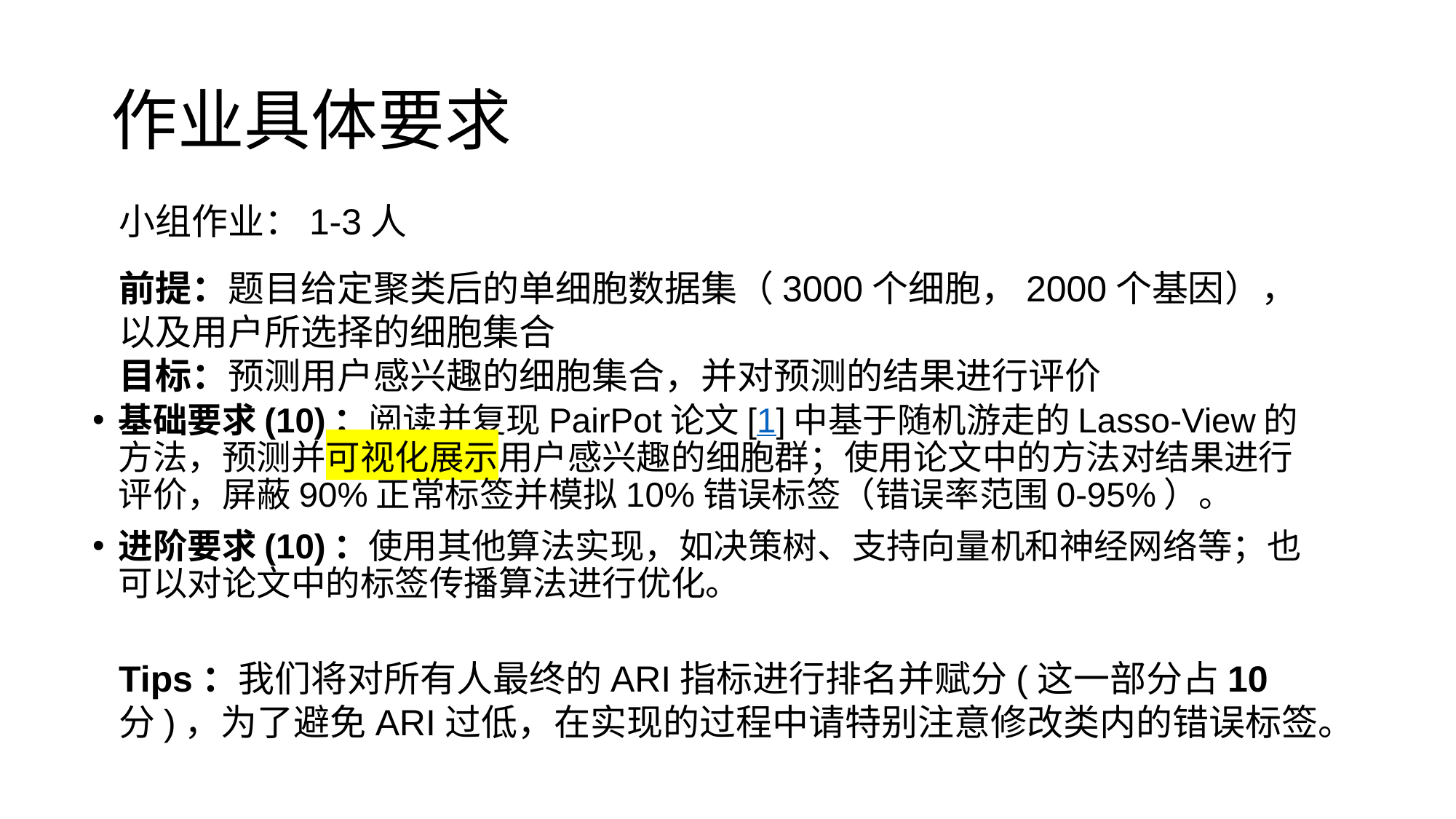

# 作业具体要求
小组作业：1-3人
前提：题目给定聚类后的单细胞数据集（3000个细胞，2000个基因），以及用户所选择的细胞集合
目标：预测用户感兴趣的细胞集合，并对预测的结果进行评价
基础要求(10)：阅读并复现PairPot论文[1]中基于随机游走的Lasso-View的方法，预测并可视化展示用户感兴趣的细胞群；使用论文中的方法对结果进行评价，屏蔽90%正常标签并模拟10%错误标签（错误率范围0-95%）。
进阶要求(10)：使用其他算法实现，如决策树、支持向量机和神经网络等；也可以对论文中的标签传播算法进行优化。
Tips：我们将对所有人最终的ARI指标进行排名并赋分(这一部分占10分)，为了避免ARI过低，在实现的过程中请特别注意修改类内的错误标签。